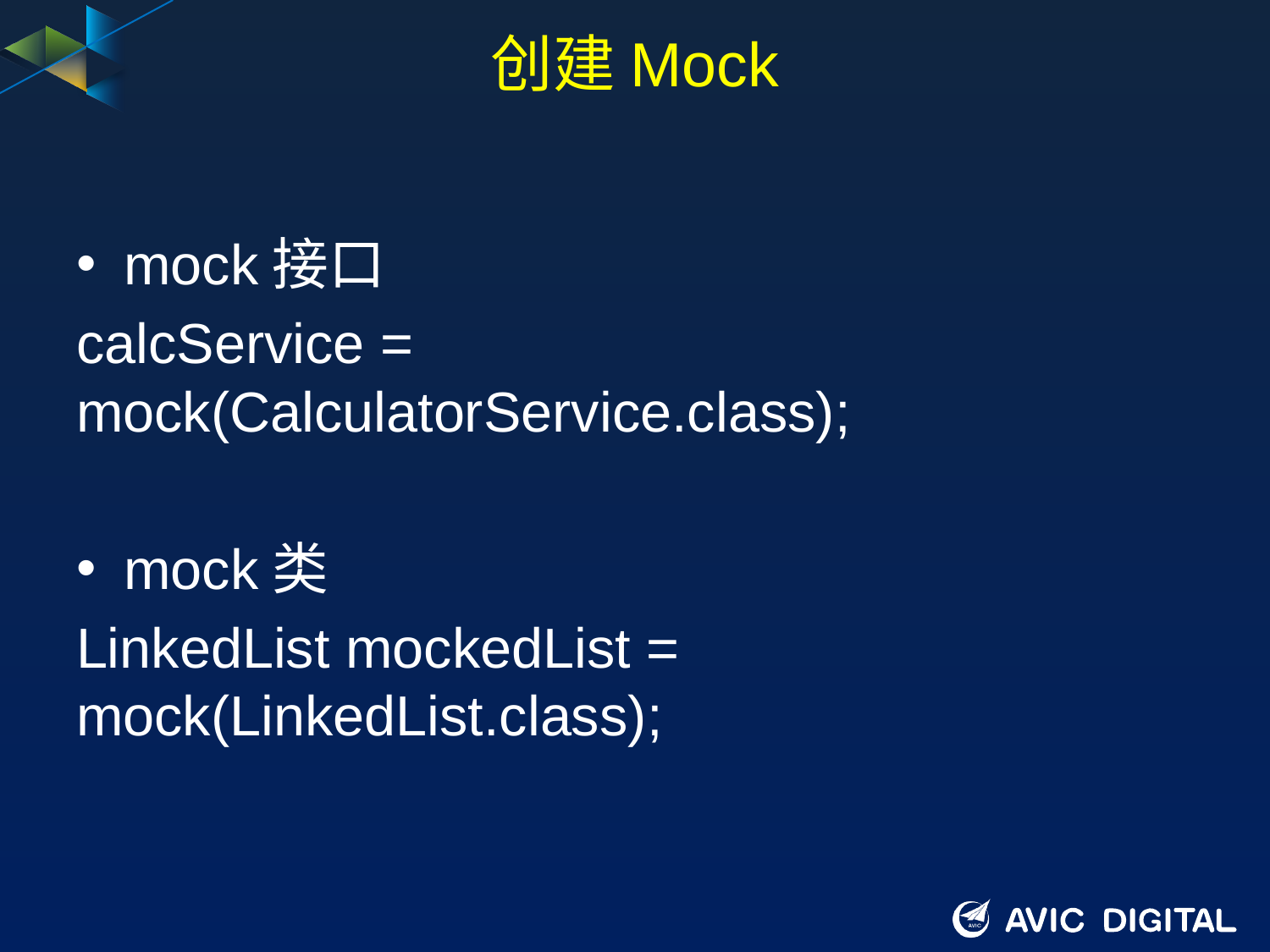

# 创建Mock
mock接口
calcService = mock(CalculatorService.class);

mock类
LinkedList mockedList = mock(LinkedList.class);